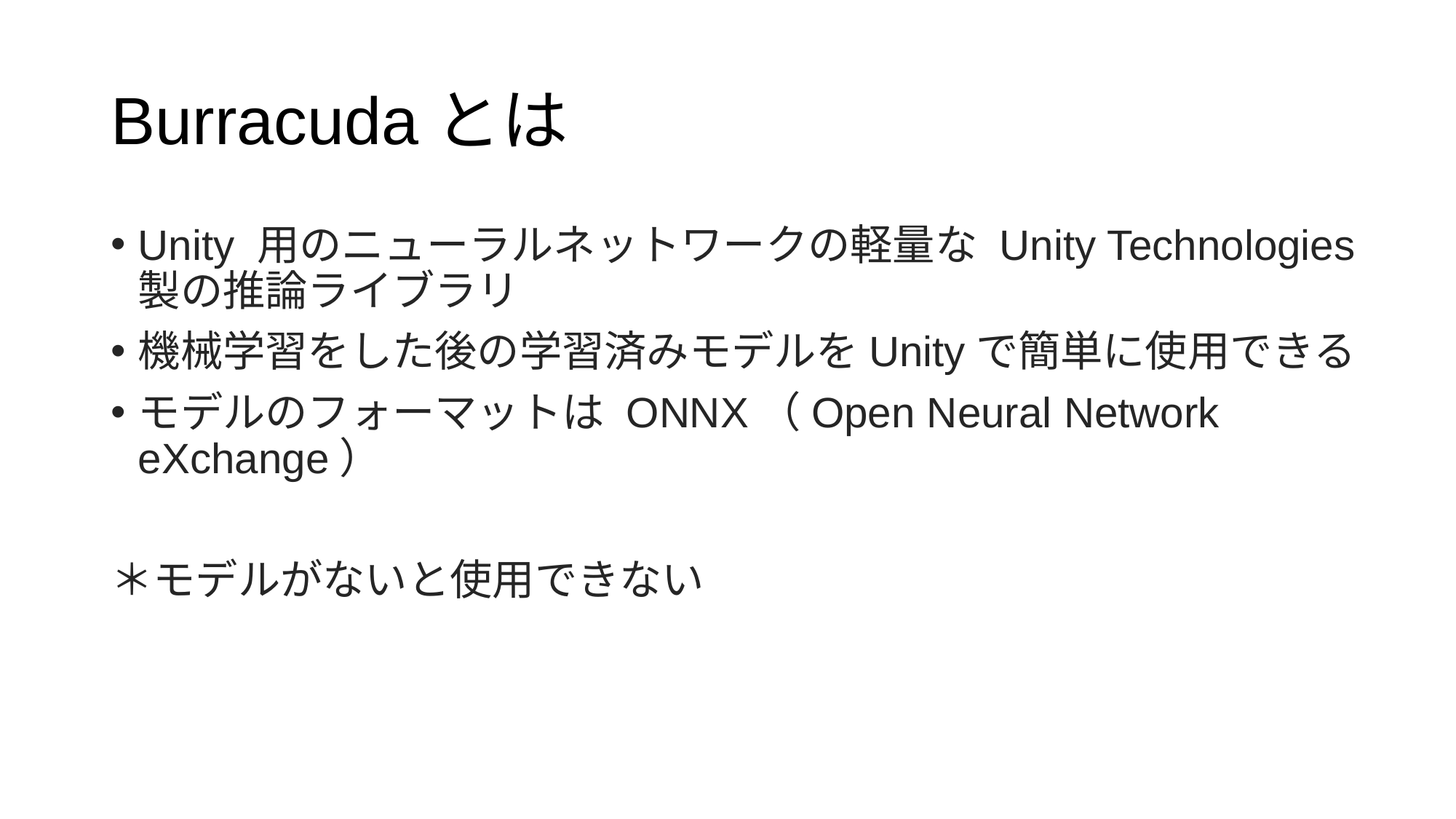

# Burracudaとは
Unity 用のニューラルネットワークの軽量な Unity Technologies 製の推論ライブラリ
機械学習をした後の学習済みモデルをUnityで簡単に使用できる
モデルのフォーマットは ONNX（Open Neural Network eXchange）

＊モデルがないと使用できない